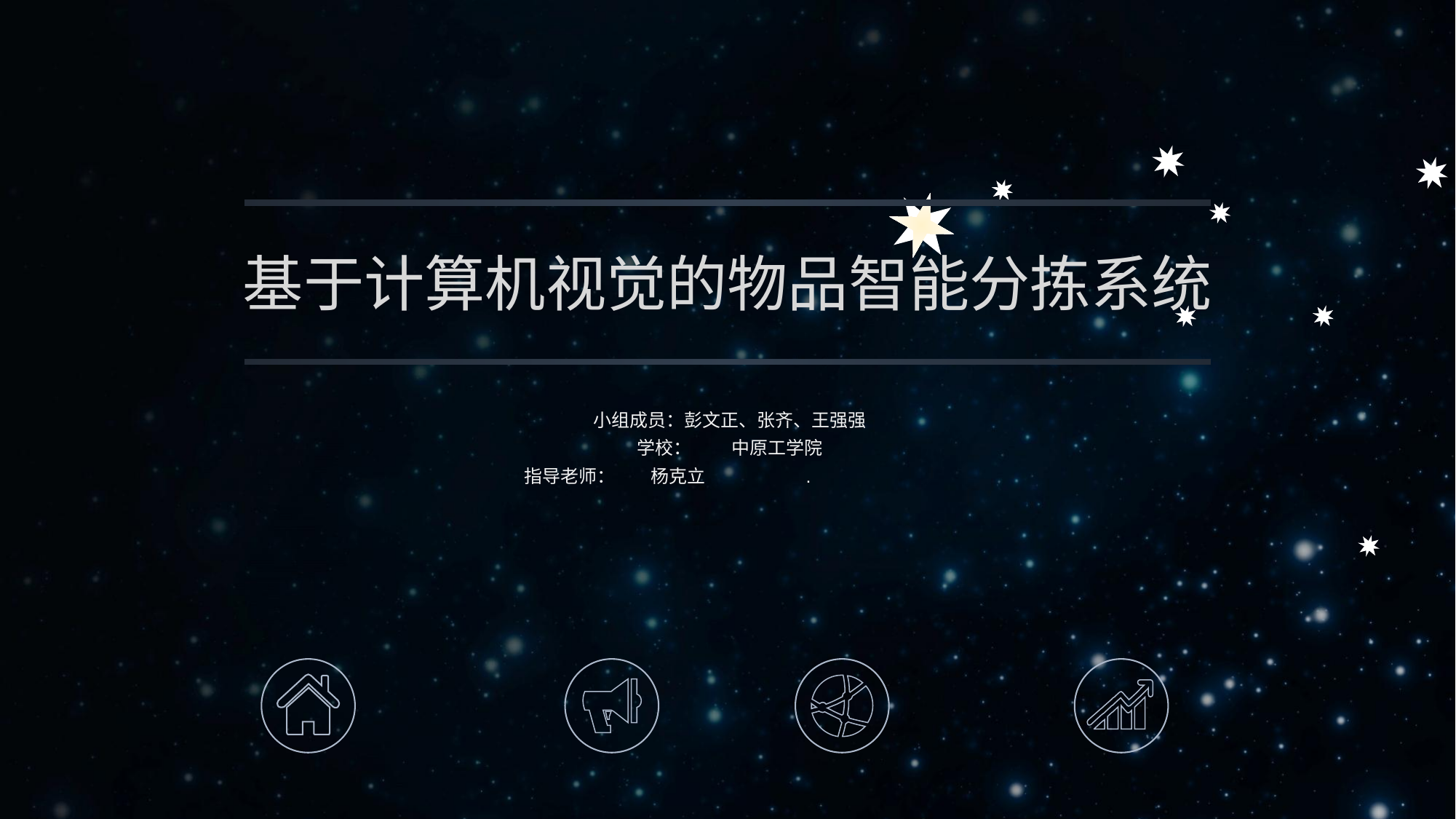

基于计算机视觉的物品智能分拣系统

小组成员：彭文正、张齐、王强强
学校：          中原工学院
           指导老师：         杨克立                        .